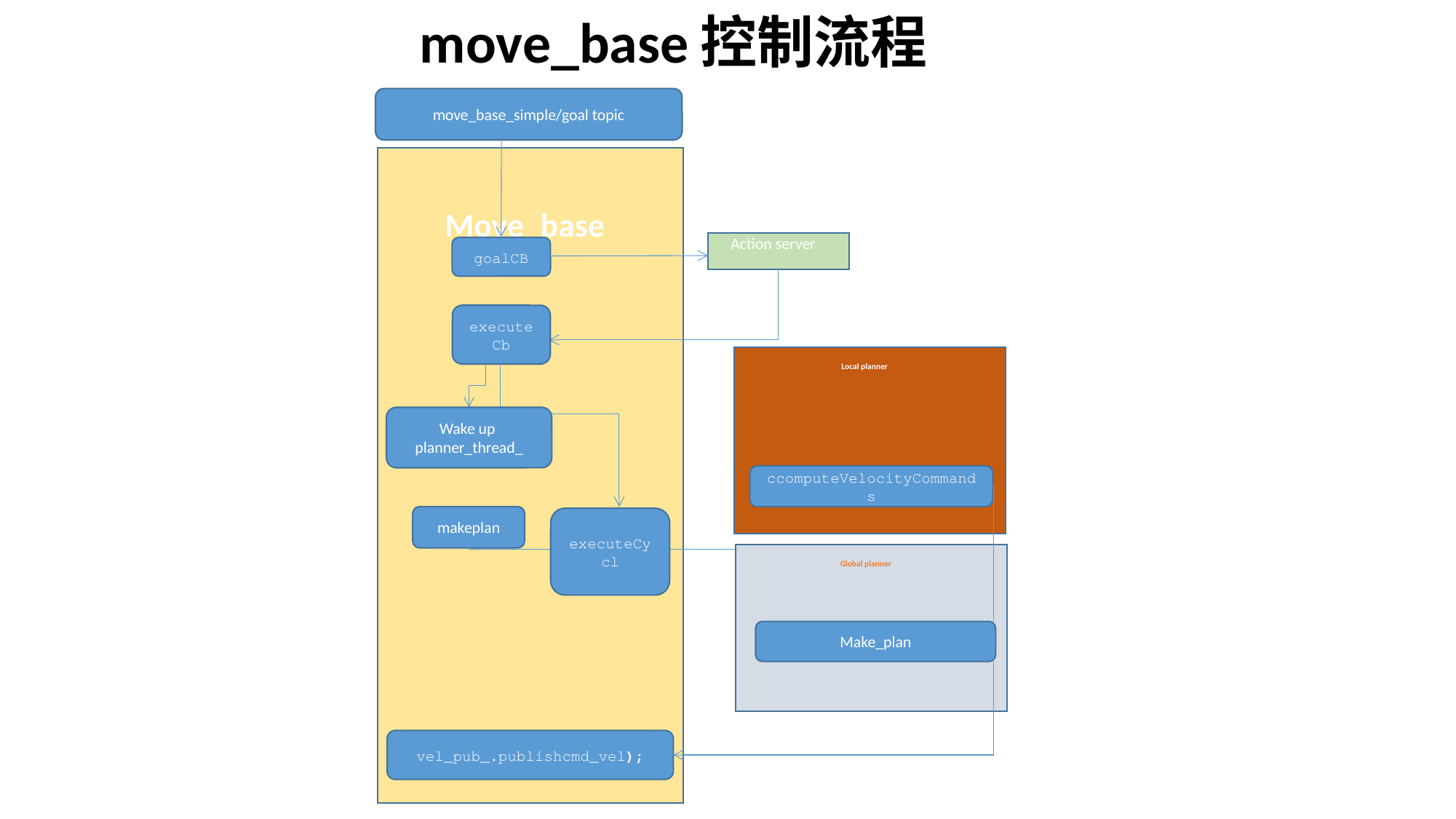

# move_base控制流程
move_base_simple/goal topic

Move_base
Action server
goalCB

executeCb
Local planner
Wake up
planner_thread_
ccomputeVelocityCommands
makeplan
executeCycl
Global planner
Make_plan
vel_pub_.publishcmd_vel);